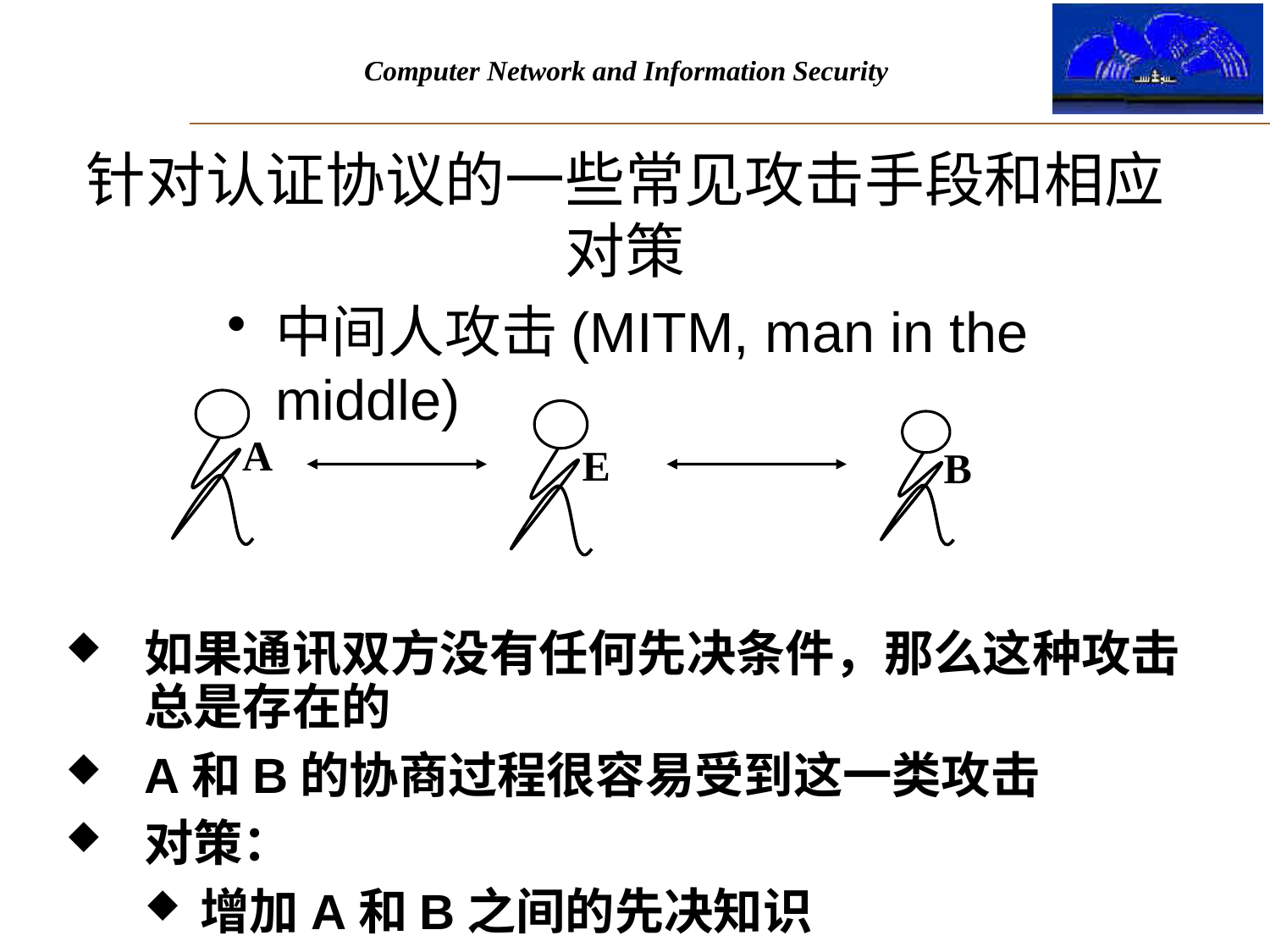

# 针对认证协议的一些常见攻击手段和相应对策
中间人攻击(MITM, man in the middle)

A

E

B

如果通讯双方没有任何先决条件，那么这种攻击总是存在的
A和B的协商过程很容易受到这一类攻击
对策：
增加A和B之间的先决知识